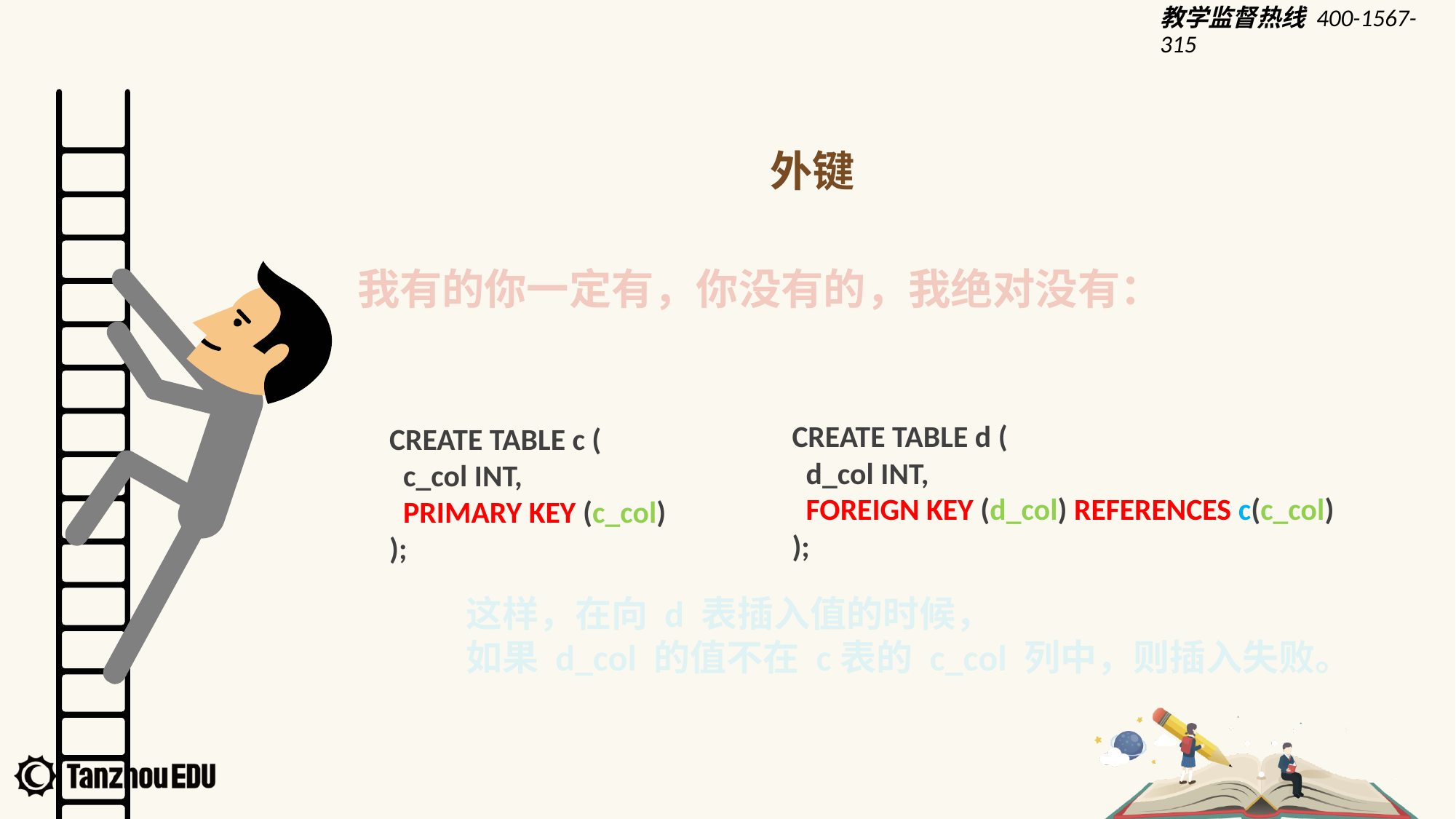

外键
我有的你一定有，你没有的，我绝对没有：
CREATE TABLE d (
  d_col INT,
  FOREIGN KEY (d_col) REFERENCES c(c_col)
);
CREATE TABLE c (
  c_col INT,
  PRIMARY KEY (c_col)
);
这样，在向 d 表插入值的时候，
如果 d_col 的值不在 c表的 c_col 列中，则插入失败。